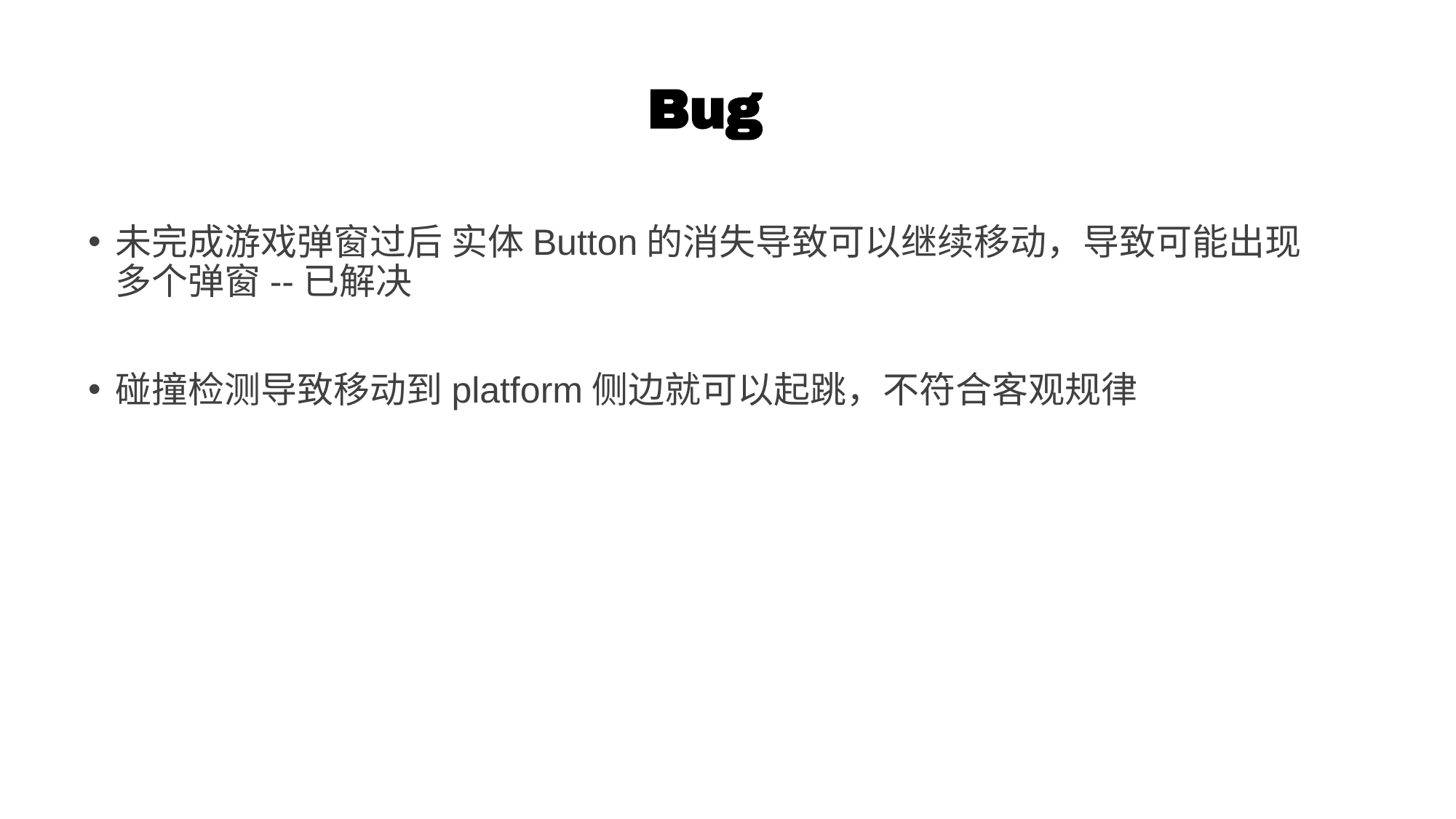

# Bug
未完成游戏弹窗过后 实体Button的消失导致可以继续移动，导致可能出现多个弹窗--已解决

碰撞检测导致移动到platform侧边就可以起跳，不符合客观规律